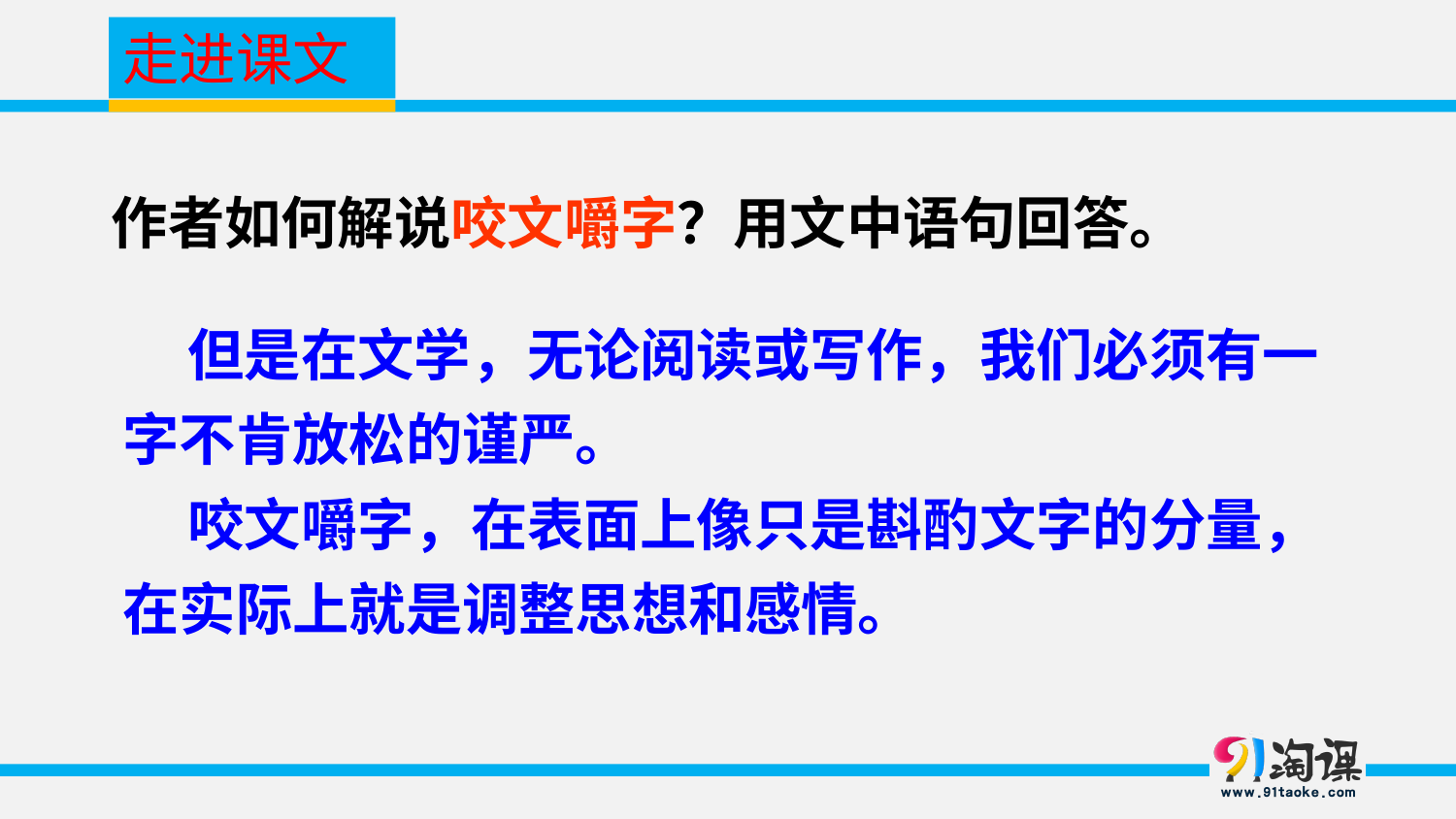

走进课文
作者如何解说咬文嚼字？用文中语句回答。
    但是在文学，无论阅读或写作，我们必须有一字不肯放松的谨严。
    咬文嚼字，在表面上像只是斟酌文字的分量，在实际上就是调整思想和感情。